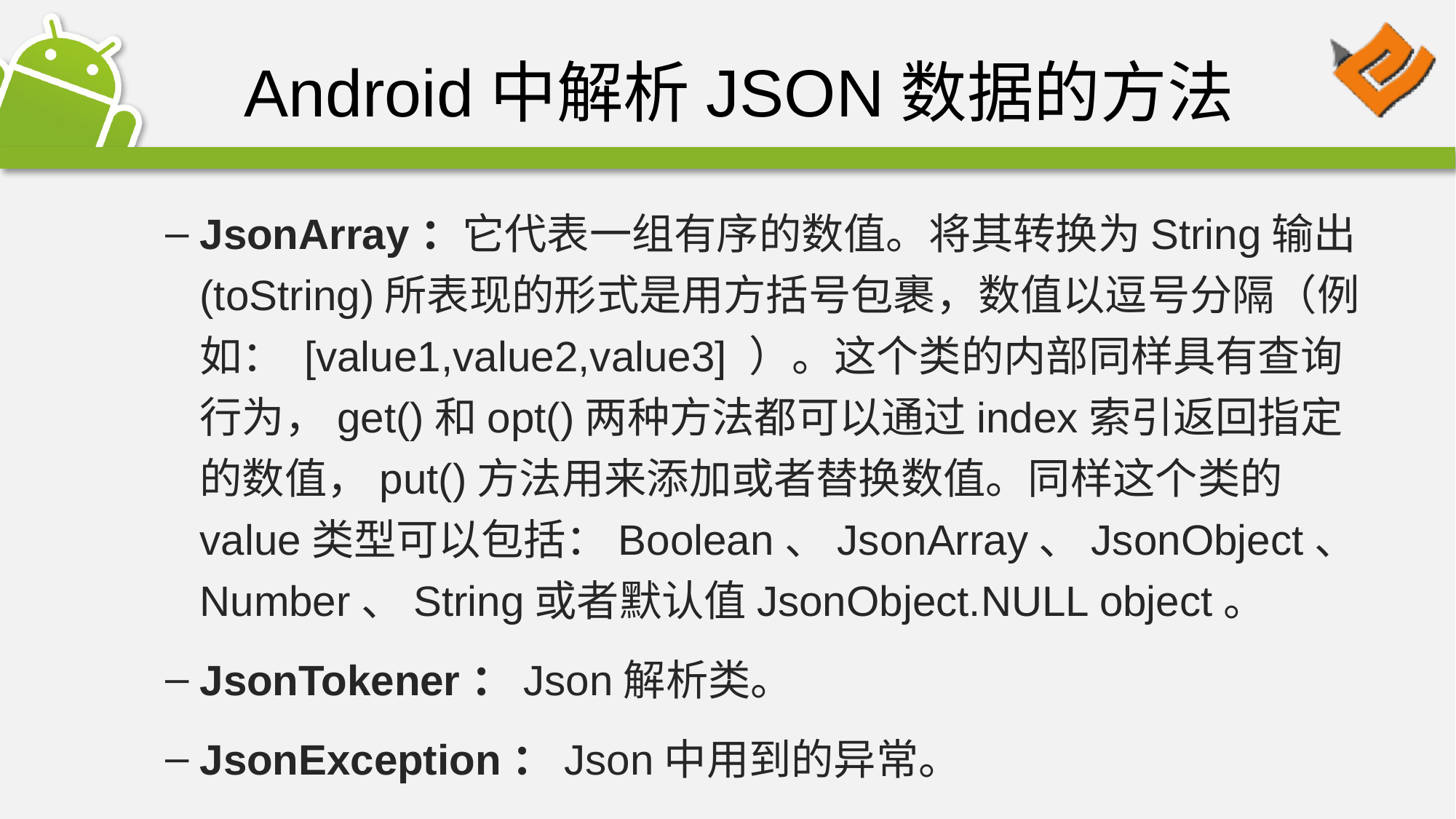

# Android中解析JSON数据的方法
JsonArray：它代表一组有序的数值。将其转换为String输出(toString)所表现的形式是用方括号包裹，数值以逗号分隔（例如： [value1,value2,value3] ）。这个类的内部同样具有查询行为，get()和opt()两种方法都可以通过index索引返回指定的数值，put()方法用来添加或者替换数值。同样这个类的value类型可以包括：Boolean、JsonArray、JsonObject、Number、String或者默认值JsonObject.NULL object。
JsonTokener：Json解析类。
JsonException：Json中用到的异常。